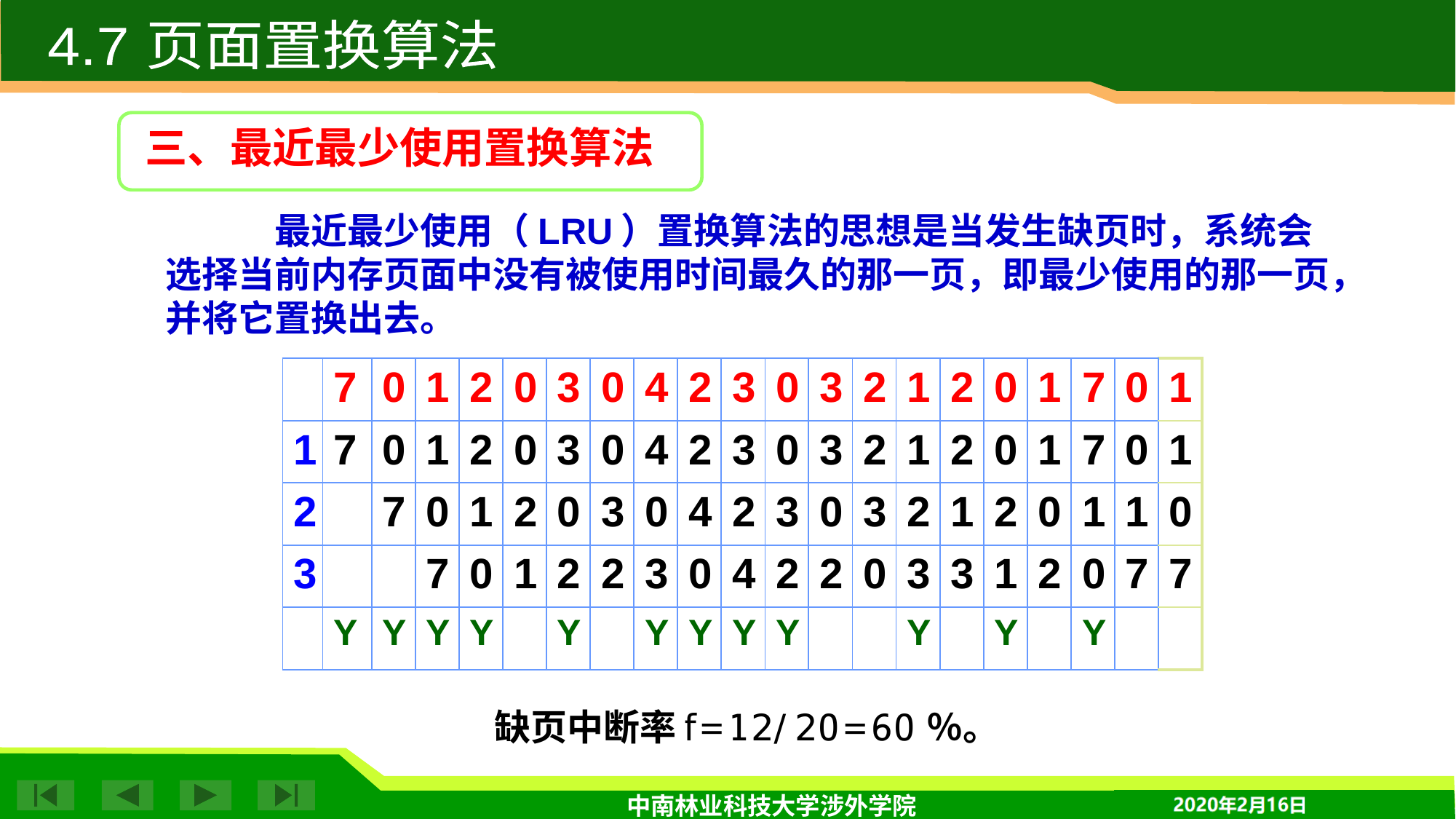

4.7 页面置换算法

三、最近最少使用置换算法
		最近最少使用（LRU）置换算法的思想是当发生缺页时，系统会选择当前内存页面中没有被使用时间最久的那一页，即最少使用的那一页，并将它置换出去。
|  | 7 | 0 | 1 | 2 | 0 | 3 | 0 | 4 | 2 | 3 | 0 | 3 | 2 | 1 | 2 | 0 | 1 | 7 | 0 | 1 |
| --- | --- | --- | --- | --- | --- | --- | --- | --- | --- | --- | --- | --- | --- | --- | --- | --- | --- | --- | --- | --- |
| 1 | 7 | 0 | 1 | 2 | 0 | 3 | 0 | 4 | 2 | 3 | 0 | 3 | 2 | 1 | 2 | 0 | 1 | 7 | 0 | 1 |
| 2 |  | 7 | 0 | 1 | 2 | 0 | 3 | 0 | 4 | 2 | 3 | 0 | 3 | 2 | 1 | 2 | 0 | 1 | 1 | 0 |
| 3 |  |  | 7 | 0 | 1 | 2 | 2 | 3 | 0 | 4 | 2 | 2 | 0 | 3 | 3 | 1 | 2 | 0 | 7 | 7 |
|  | Y | Y | Y | Y |  | Y |  | Y | Y | Y | Y |  |  | Y |  | Y |  | Y |  |  |
缺页中断率f=12/20=60％。